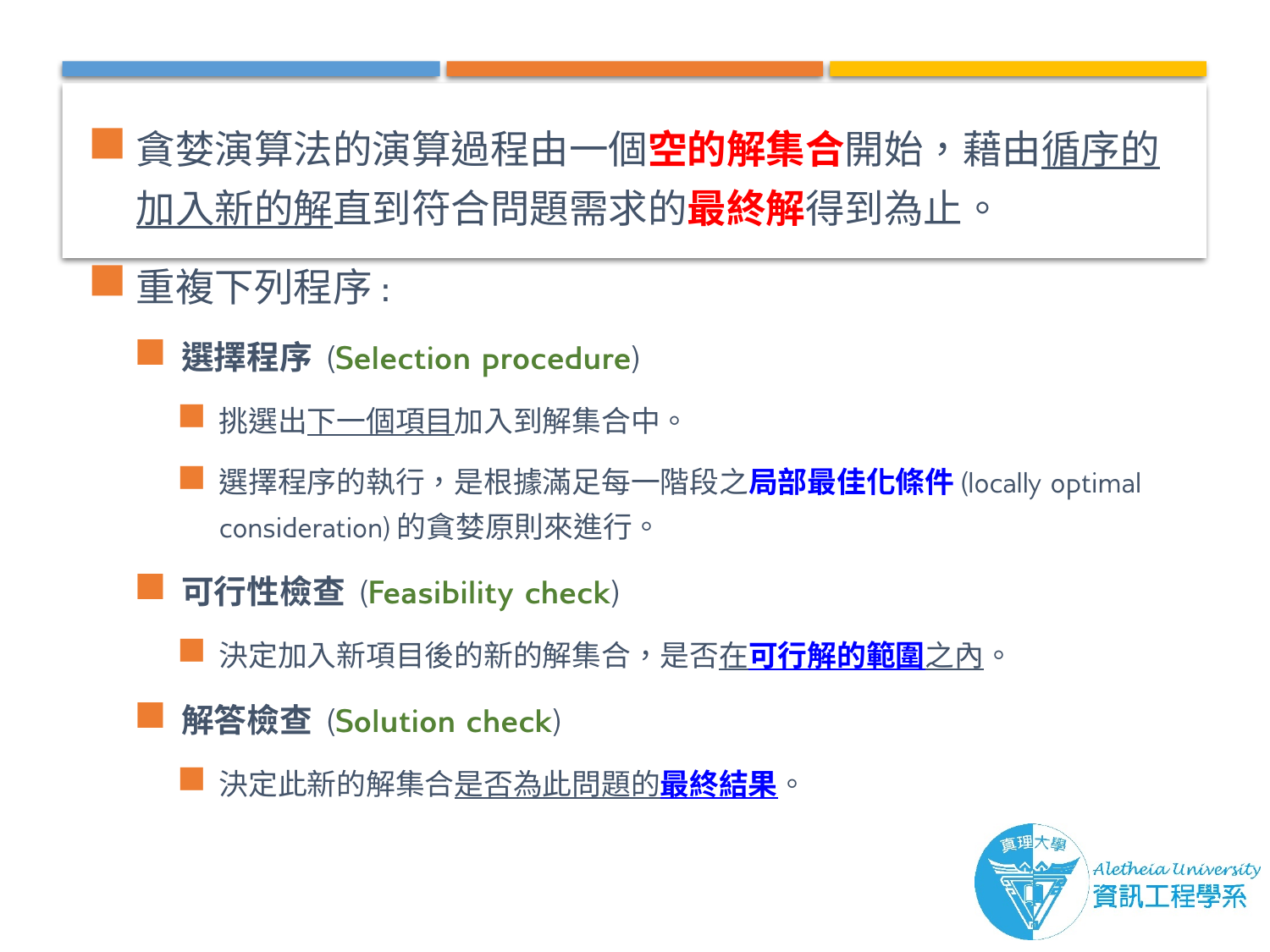

貪婪演算法的演算過程由一個空的解集合開始，藉由循序的加入新的解直到符合問題需求的最終解得到為止。
重複下列程序:
選擇程序 (Selection procedure)
挑選出下一個項目加入到解集合中。
選擇程序的執行，是根據滿足每一階段之局部最佳化條件(locally optimal consideration)的貪婪原則來進行。
可行性檢查 (Feasibility check)
決定加入新項目後的新的解集合，是否在可行解的範圍之內。
解答檢查 (Solution check)
決定此新的解集合是否為此問題的最終結果。